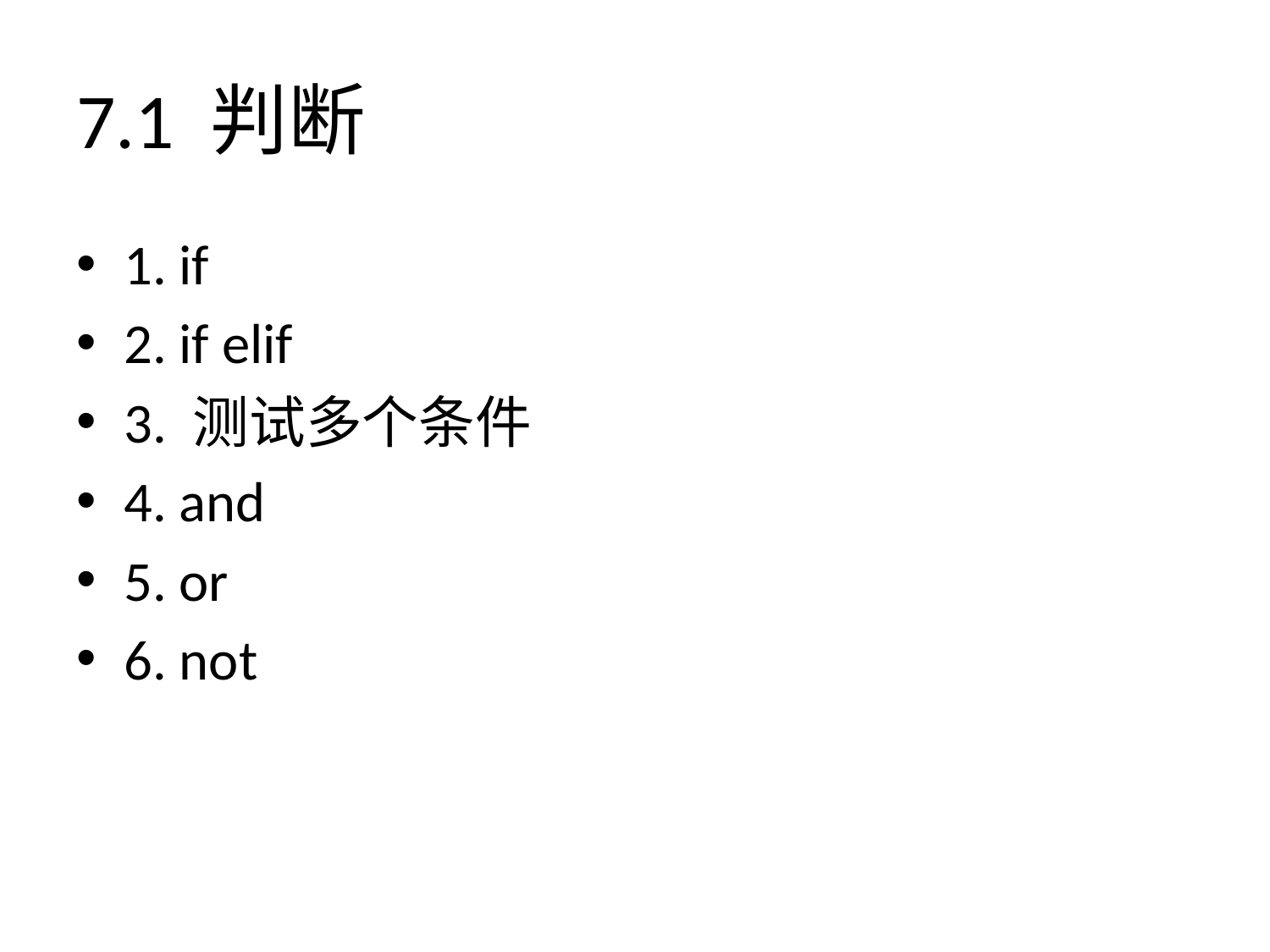

# 7.1 判断
1. if
2. if elif
3. 测试多个条件
4. and
5. or
6. not